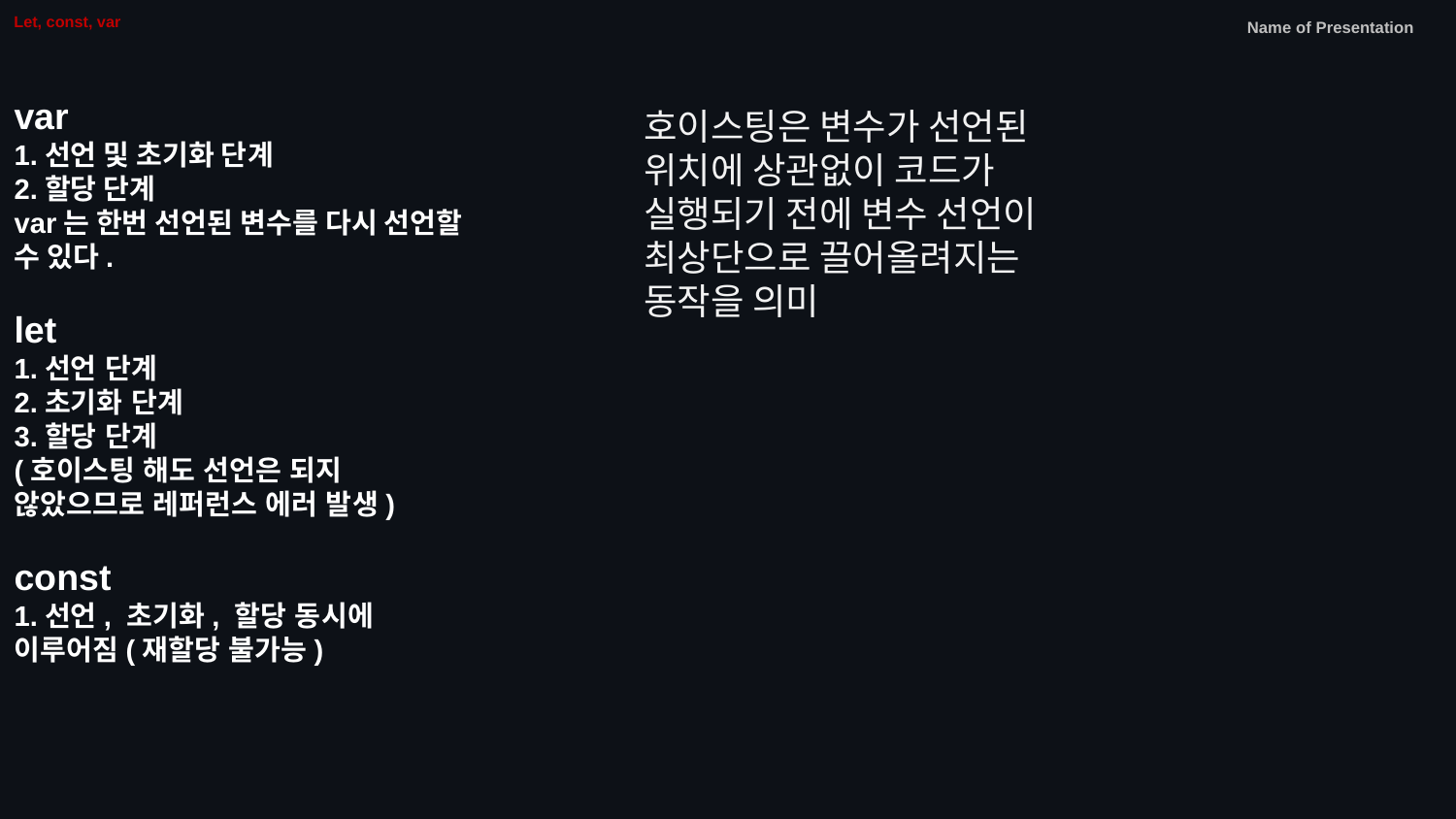

# Let, const, var
Name of Presentation
var
1.선언 및 초기화 단계
2.할당 단계
var는 한번 선언된 변수를 다시 선언할 수 있다.

let
1.선언 단계
2.초기화 단계
3.할당 단계
(호이스팅 해도 선언은 되지 않았으므로 레퍼런스 에러 발생)

const
1.선언, 초기화, 할당 동시에 이루어짐(재할당 불가능)

호이스팅은 변수가 선언된 위치에 상관없이 코드가 실행되기 전에 변수 선언이 최상단으로 끌어올려지는 동작을 의미